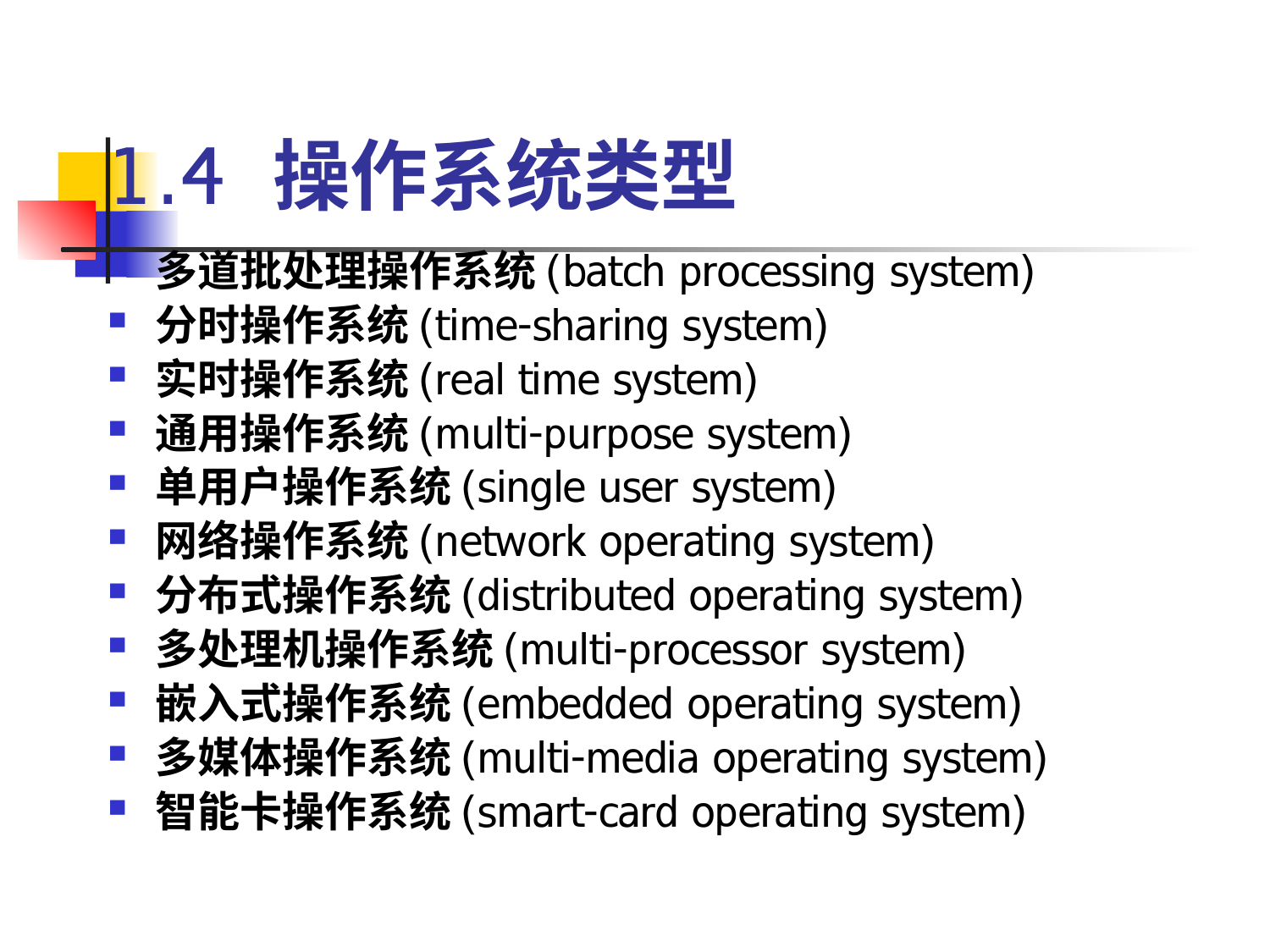

# 1.4 操作系统类型
多道批处理操作系统(batch processing system)
分时操作系统(time-sharing system)
实时操作系统(real time system)
通用操作系统(multi-purpose system)
单用户操作系统(single user system)
网络操作系统(network operating system)
分布式操作系统(distributed operating system)
多处理机操作系统(multi-processor system)
嵌入式操作系统(embedded operating system)
多媒体操作系统(multi-media operating system)
智能卡操作系统(smart-card operating system)